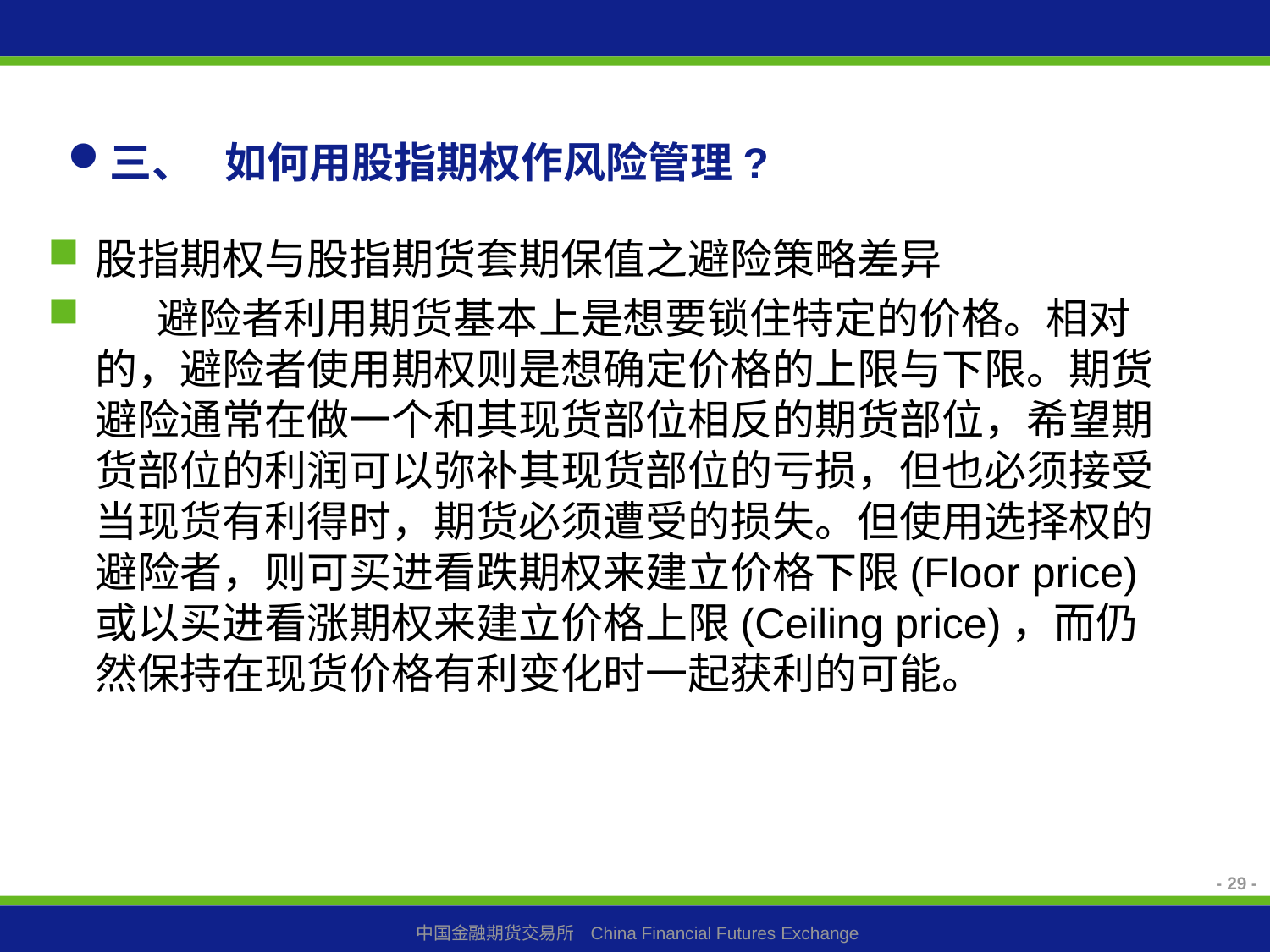

# 三、	如何用股指期权作风险管理?
股指期权与股指期货套期保值之避险策略差异
 　避险者利用期货基本上是想要锁住特定的价格。相对的，避险者使用期权则是想确定价格的上限与下限。期货避险通常在做一个和其现货部位相反的期货部位，希望期货部位的利润可以弥补其现货部位的亏损，但也必须接受当现货有利得时，期货必须遭受的损失。但使用选择权的避险者，则可买进看跌期权来建立价格下限(Floor price)或以买进看涨期权来建立价格上限(Ceiling price)，而仍然保持在现货价格有利变化时一起获利的可能。
- 29 -